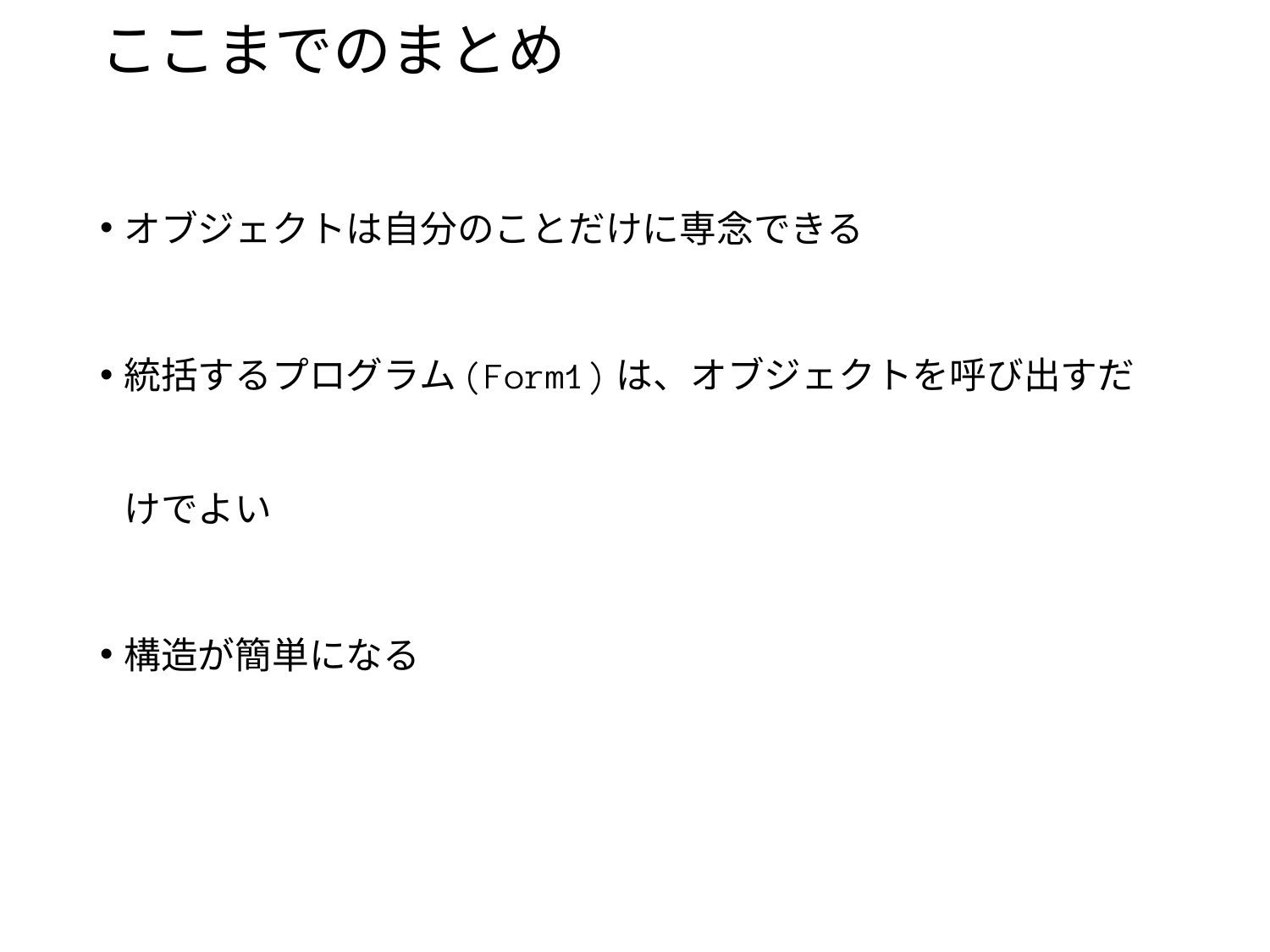

# ここまでのまとめ
オブジェクトは自分のことだけに専念できる
統括するプログラム(Form1)は、オブジェクトを呼び出すだけでよい
構造が簡単になる